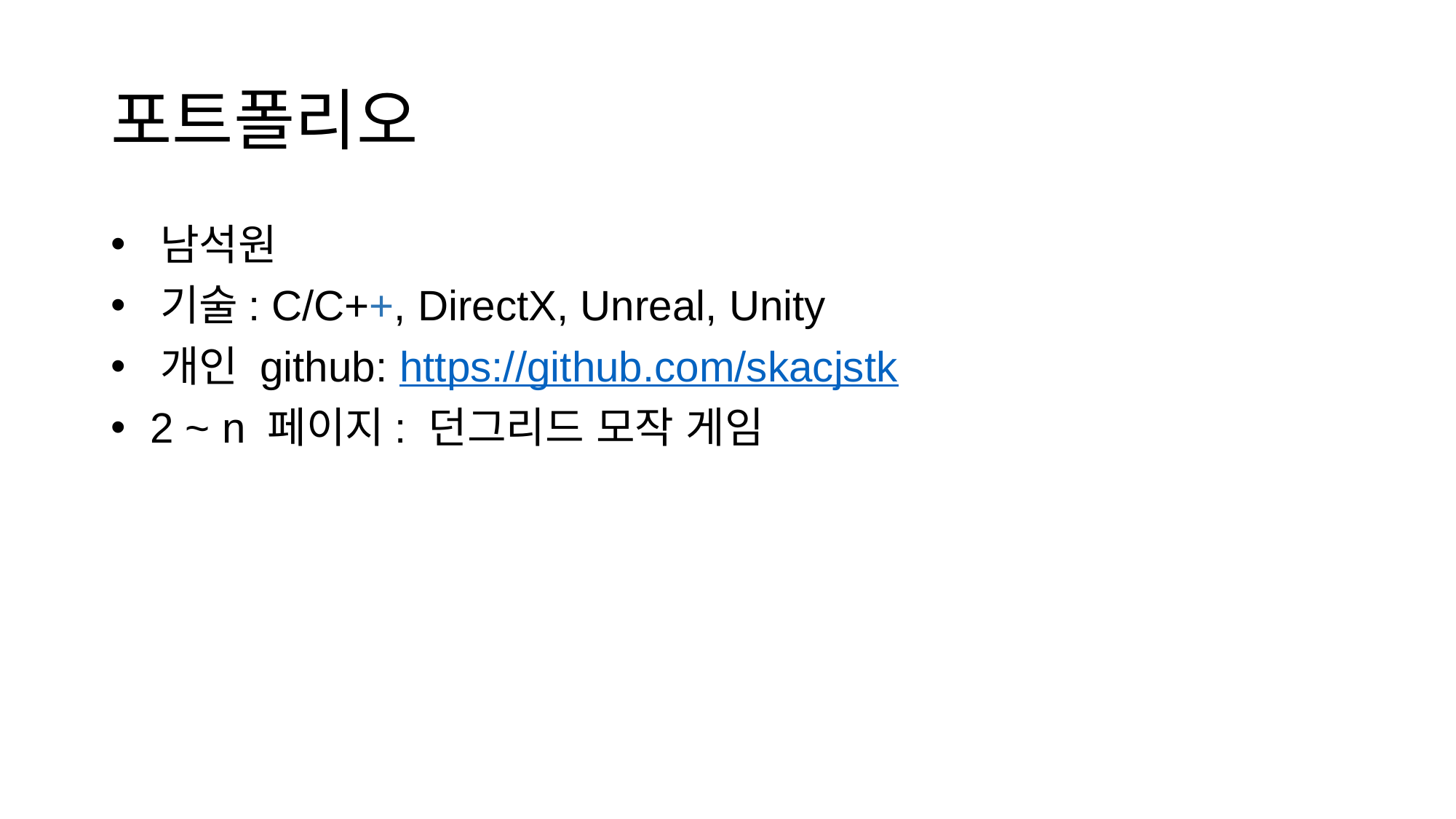

# 포트폴리오
 남석원
 기술: C/C++, DirectX, Unreal, Unity
 개인 github: https://github.com/skacjstk
 2 ~ n 페이지: 던그리드 모작 게임